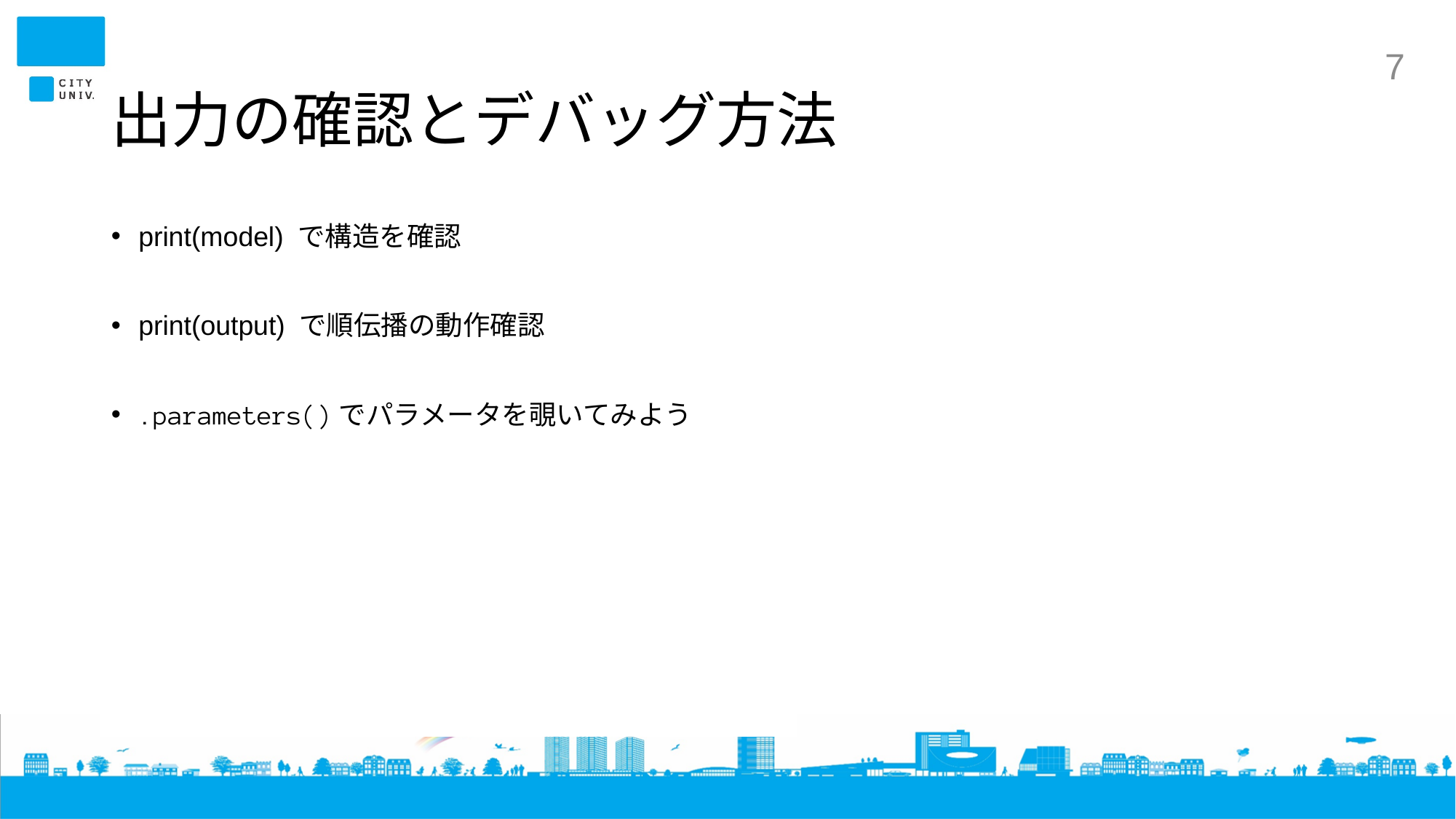

# 出力の確認とデバッグ方法
7

print(model) で構造を確認

print(output) で順伝播の動作確認

.parameters()でパラメータを覗いてみよう